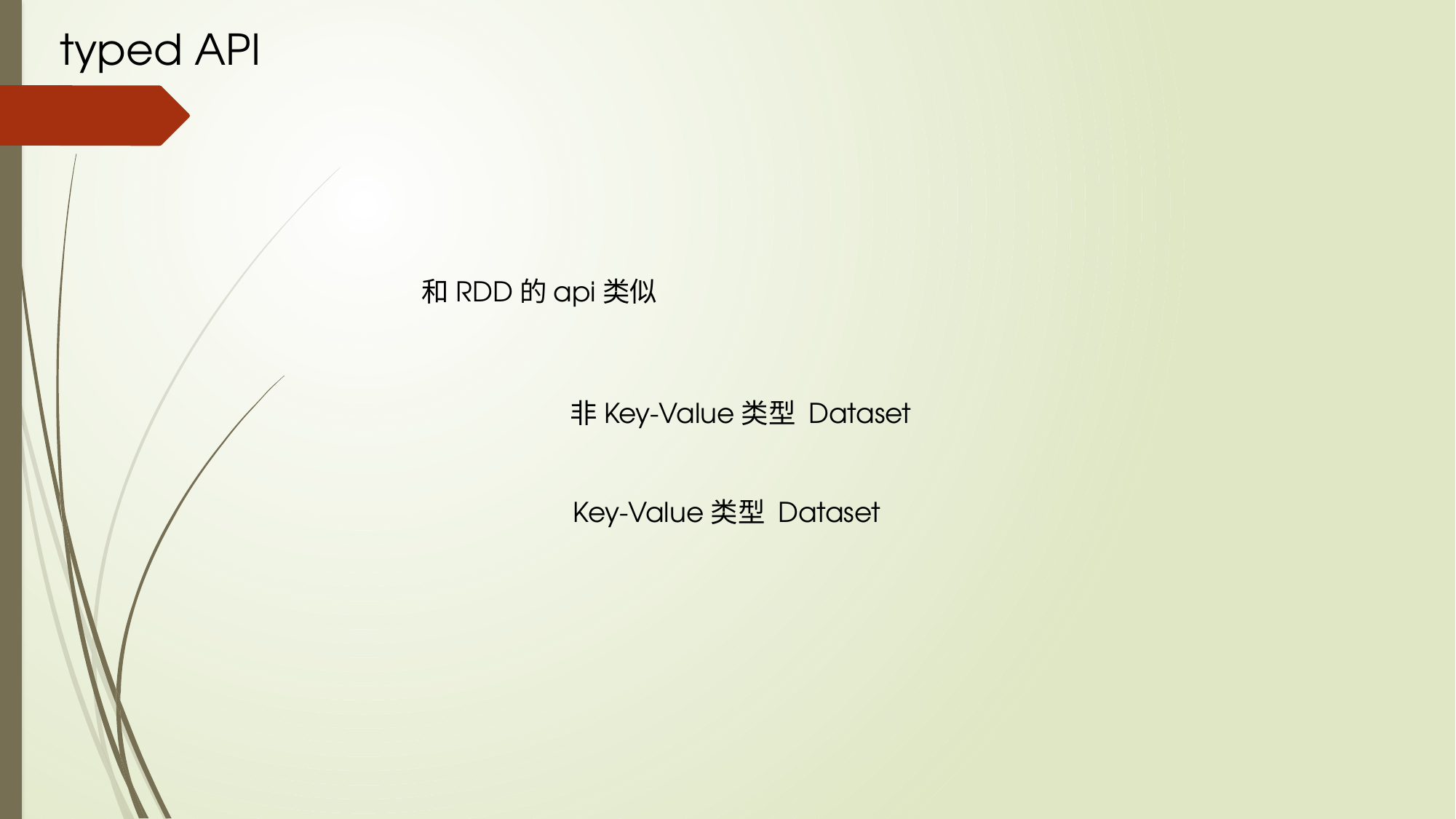

typed API
和RDD的api类似
非Key-Value类型 Dataset
Key-Value类型 Dataset